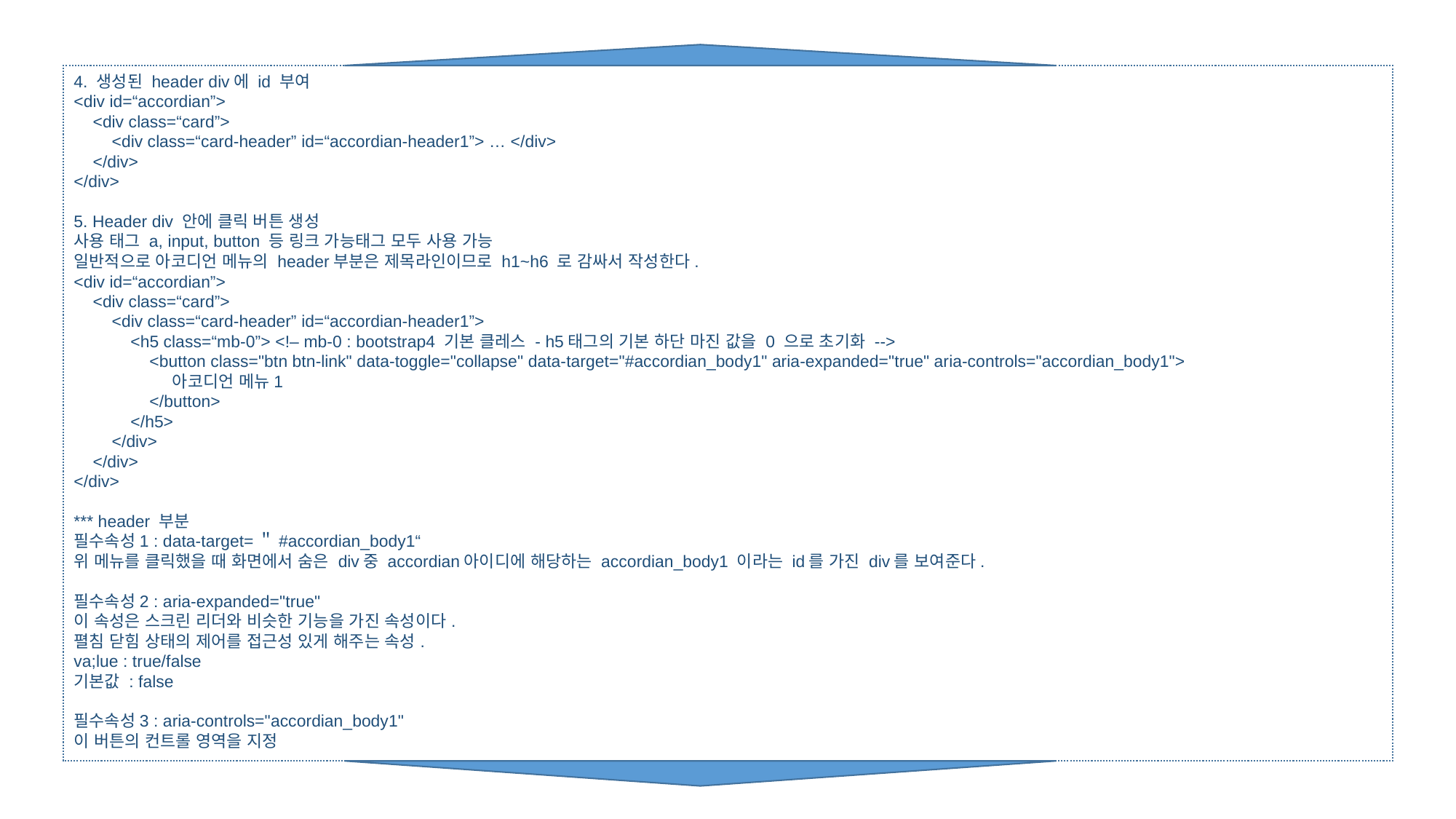

4. 생성된 header div에 id 부여
<div id=“accordian”>
    <div class=“card”>
        <div class=“card-header” id=“accordian-header1”> … </div>
    </div>
</div>

5. Header div 안에 클릭 버튼 생성
사용 태그 a, input, button 등 링크 가능태그 모두 사용 가능
일반적으로 아코디언 메뉴의 header부분은 제목라인이므로 h1~h6 로 감싸서 작성한다.
<div id=“accordian”>
    <div class=“card”>
        <div class=“card-header” id=“accordian-header1”>
            <h5 class=“mb-0”> <!– mb-0 : bootstrap4 기본 클레스 - h5태그의 기본 하단 마진 값을 0 으로 초기화 -->
                <button class="btn btn-link" data-toggle="collapse" data-target="#accordian_body1" aria-expanded="true" aria-controls="accordian_body1">
                    아코디언 메뉴1
                </button>
            </h5>
        </div>
    </div>
</div>

*** header 부분
필수속성1 : data-target=＂#accordian_body1“
위 메뉴를 클릭했을 때 화면에서 숨은 div중 accordian아이디에 해당하는 accordian_body1 이라는 id를 가진 div를 보여준다.

필수속성2 : aria-expanded="true"
이 속성은 스크린 리더와 비슷한 기능을 가진 속성이다.
펼침 닫힘 상태의 제어를 접근성 있게 해주는 속성.
va;lue : true/false
기본값 : false

필수속성3 : aria-controls="accordian_body1"
이 버튼의 컨트롤 영역을 지정